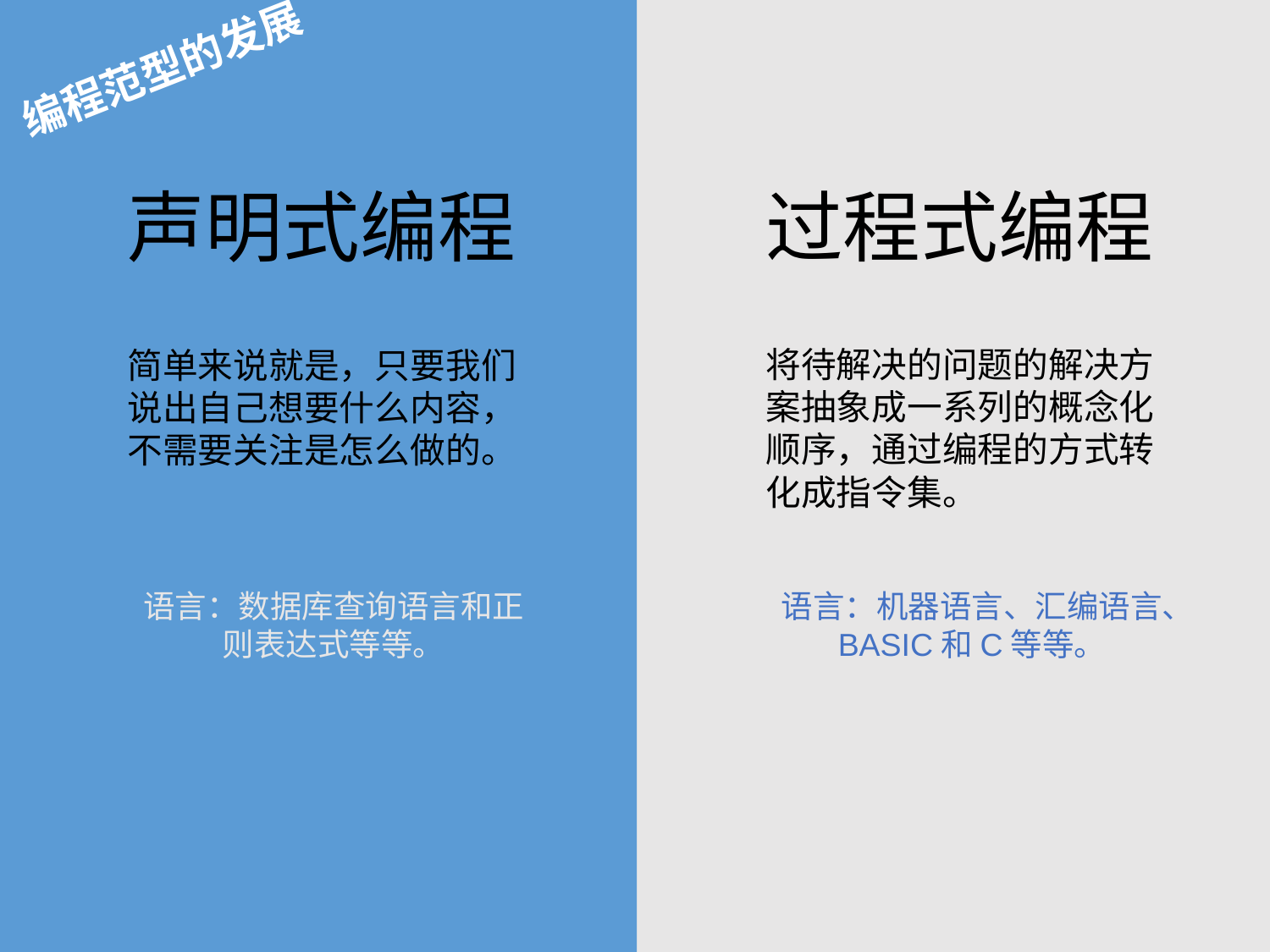

编程范型的发展
声明式编程
过程式编程
简单来说就是，只要我们说出自己想要什么内容，不需要关注是怎么做的。
将待解决的问题的解决方案抽象成一系列的概念化顺序，通过编程的方式转化成指令集。
语言：数据库查询语言和正则表达式等等。

语言：机器语言、汇编语言、BASIC和C等等。